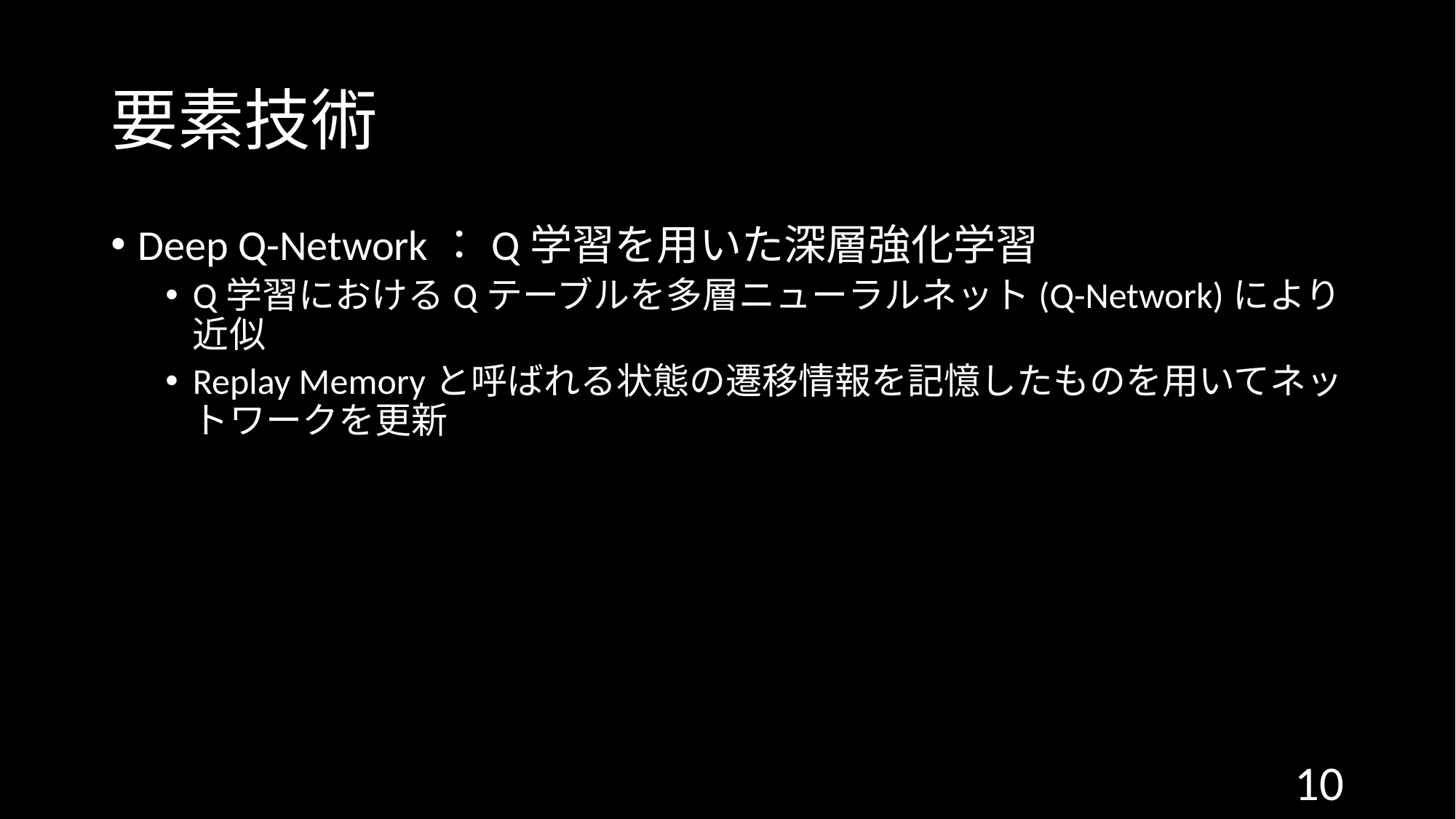

# 要素技術
Deep Q-Network：Q学習を用いた深層強化学習
Q学習におけるQテーブルを多層ニューラルネット(Q-Network)により近似
Replay Memoryと呼ばれる状態の遷移情報を記憶したものを用いてネットワークを更新
10